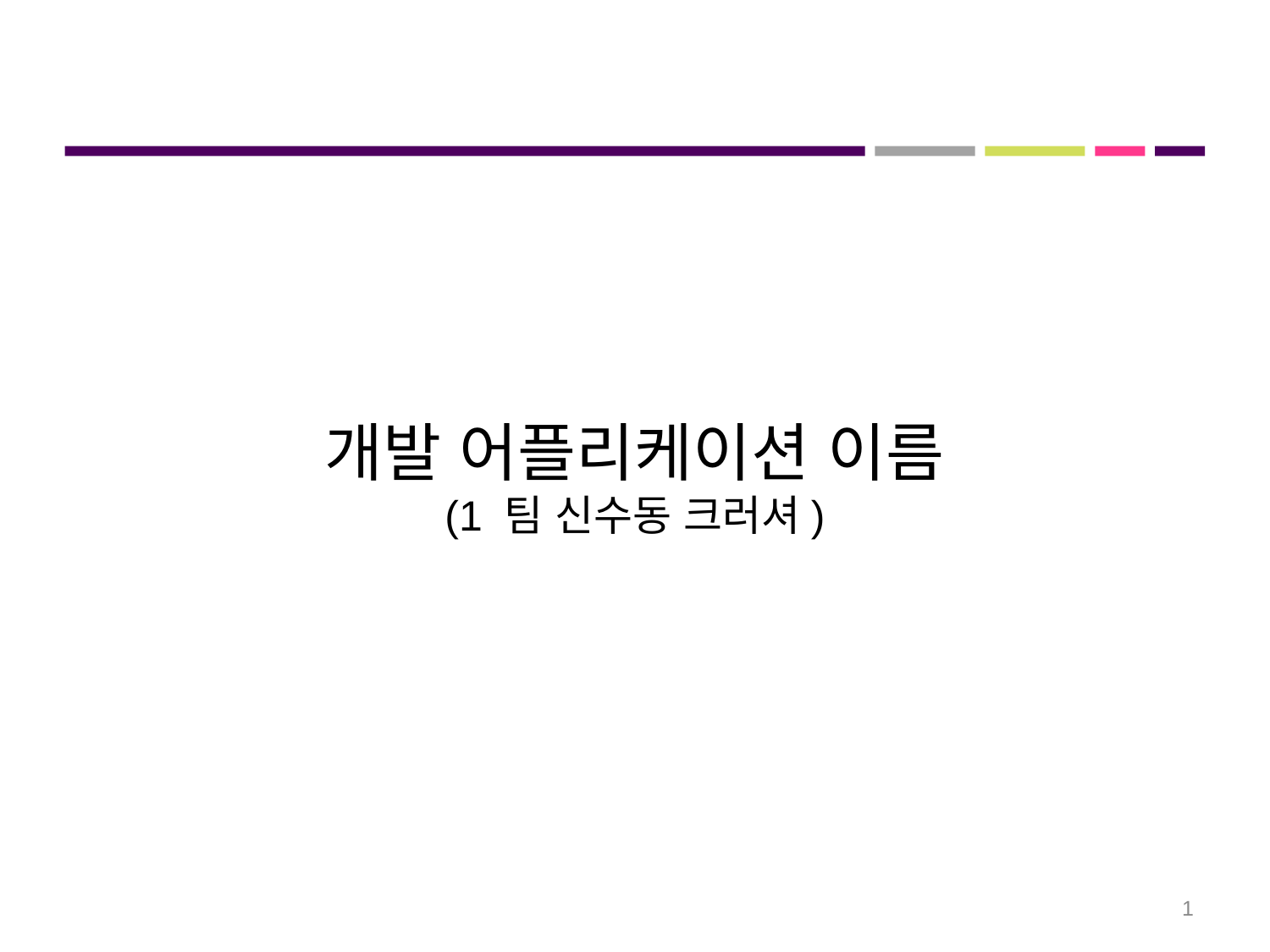

# 개발 어플리케이션 이름 (1 팀 신수동 크러셔)
1